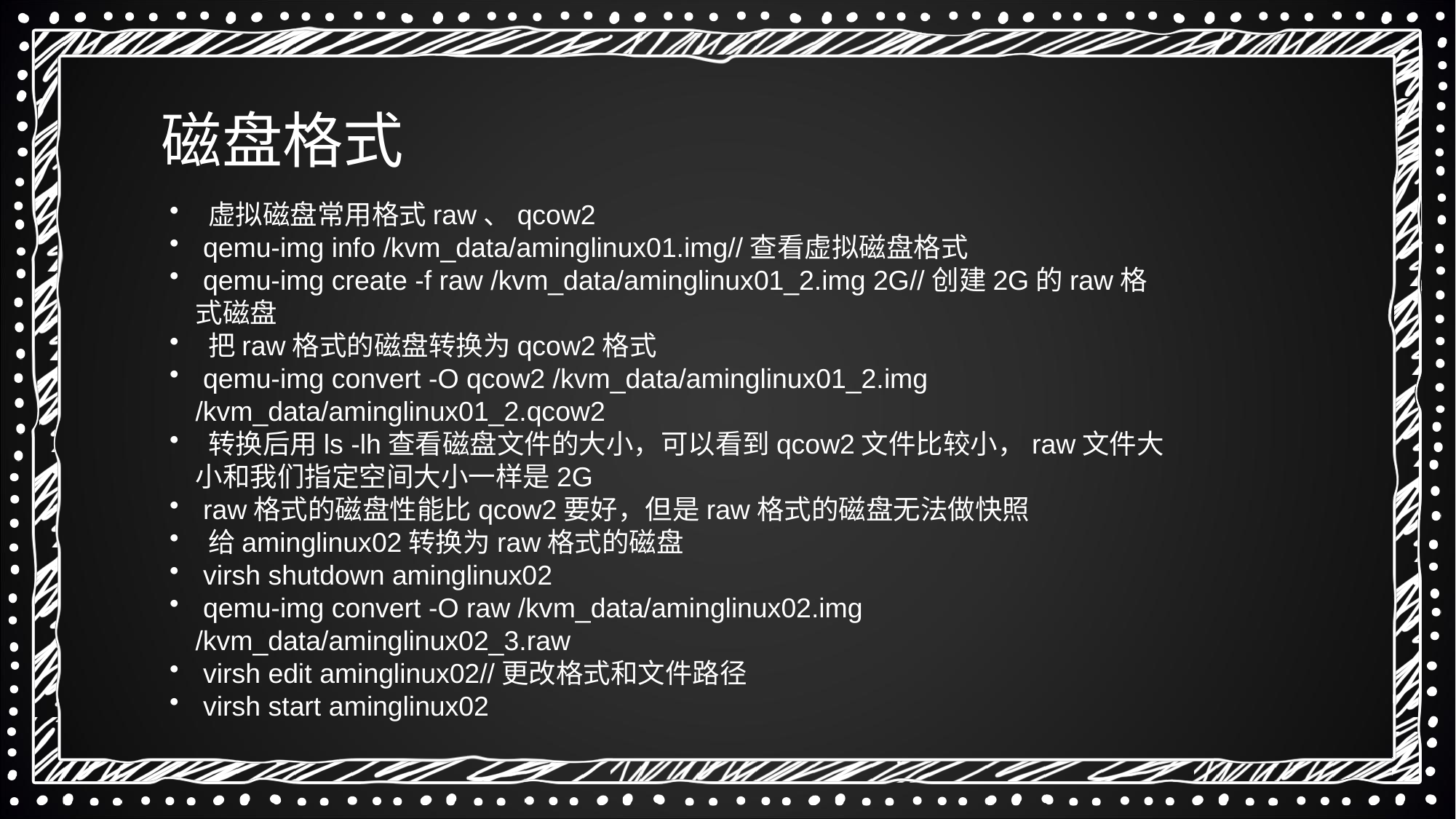

磁盘格式
 虚拟磁盘常用格式raw、qcow2
 qemu-img info /kvm_data/aminglinux01.img//查看虚拟磁盘格式
 qemu-img create -f raw /kvm_data/aminglinux01_2.img 2G//创建2G的raw格式磁盘
 把raw格式的磁盘转换为qcow2格式
 qemu-img convert -O qcow2 /kvm_data/aminglinux01_2.img /kvm_data/aminglinux01_2.qcow2
 转换后用ls -lh查看磁盘文件的大小，可以看到qcow2文件比较小，raw文件大小和我们指定空间大小一样是2G
 raw格式的磁盘性能比qcow2要好，但是raw格式的磁盘无法做快照
 给aminglinux02转换为raw格式的磁盘
 virsh shutdown aminglinux02
 qemu-img convert -O raw /kvm_data/aminglinux02.img /kvm_data/aminglinux02_3.raw
 virsh edit aminglinux02//更改格式和文件路径
 virsh start aminglinux02